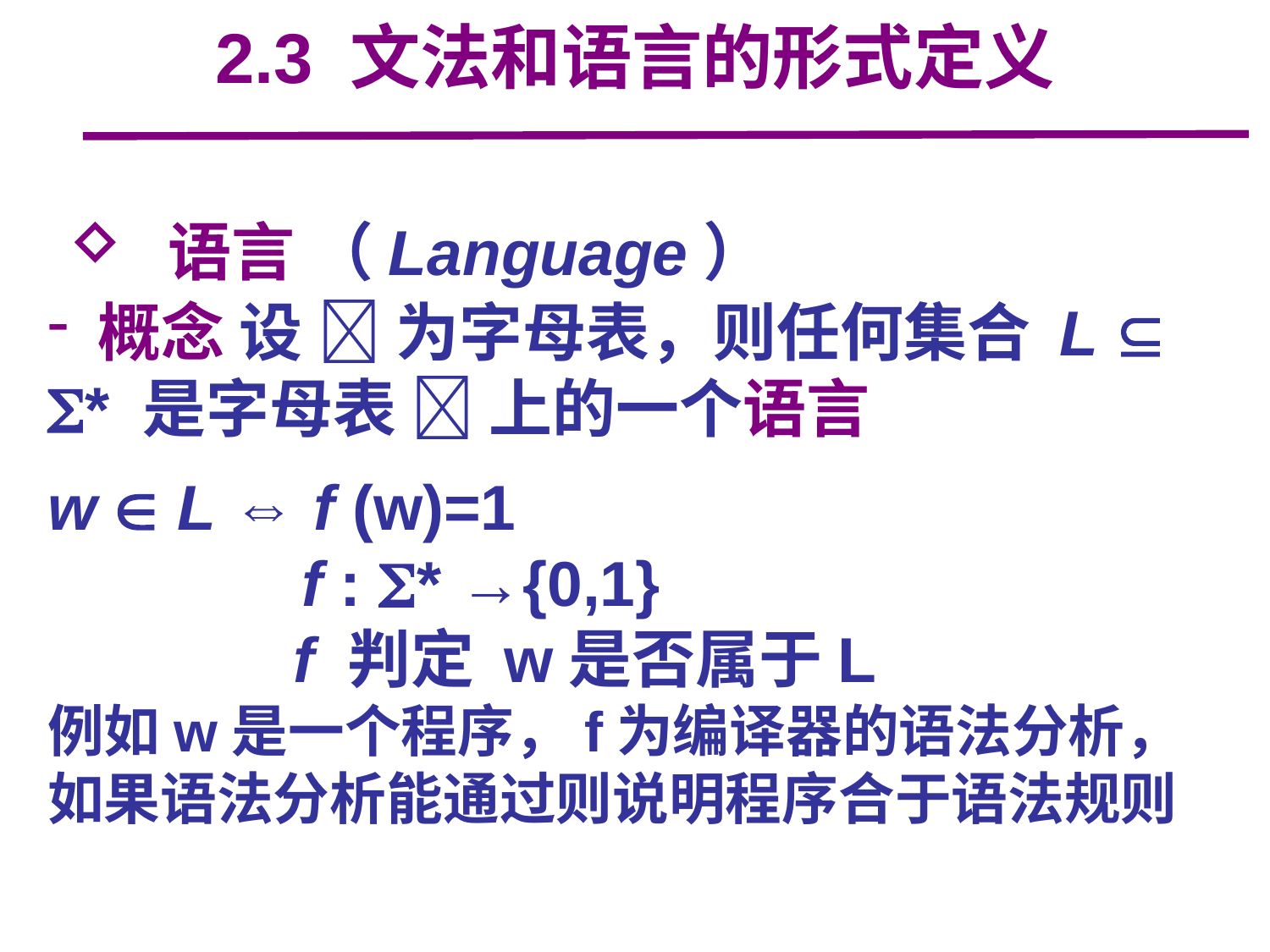

2.3 文法和语言的形式定义
  语言 （Language）
 概念 设 Σ 为字母表，则任何集合 L ⊆ Σ* 是字母表 Σ 上的一个语言

w ∈ L ⇔ f (w)=1
		f : Σ* →{0,1}
              f 判定 w是否属于L
例如w是一个程序，f为编译器的语法分析，如果语法分析能通过则说明程序合于语法规则